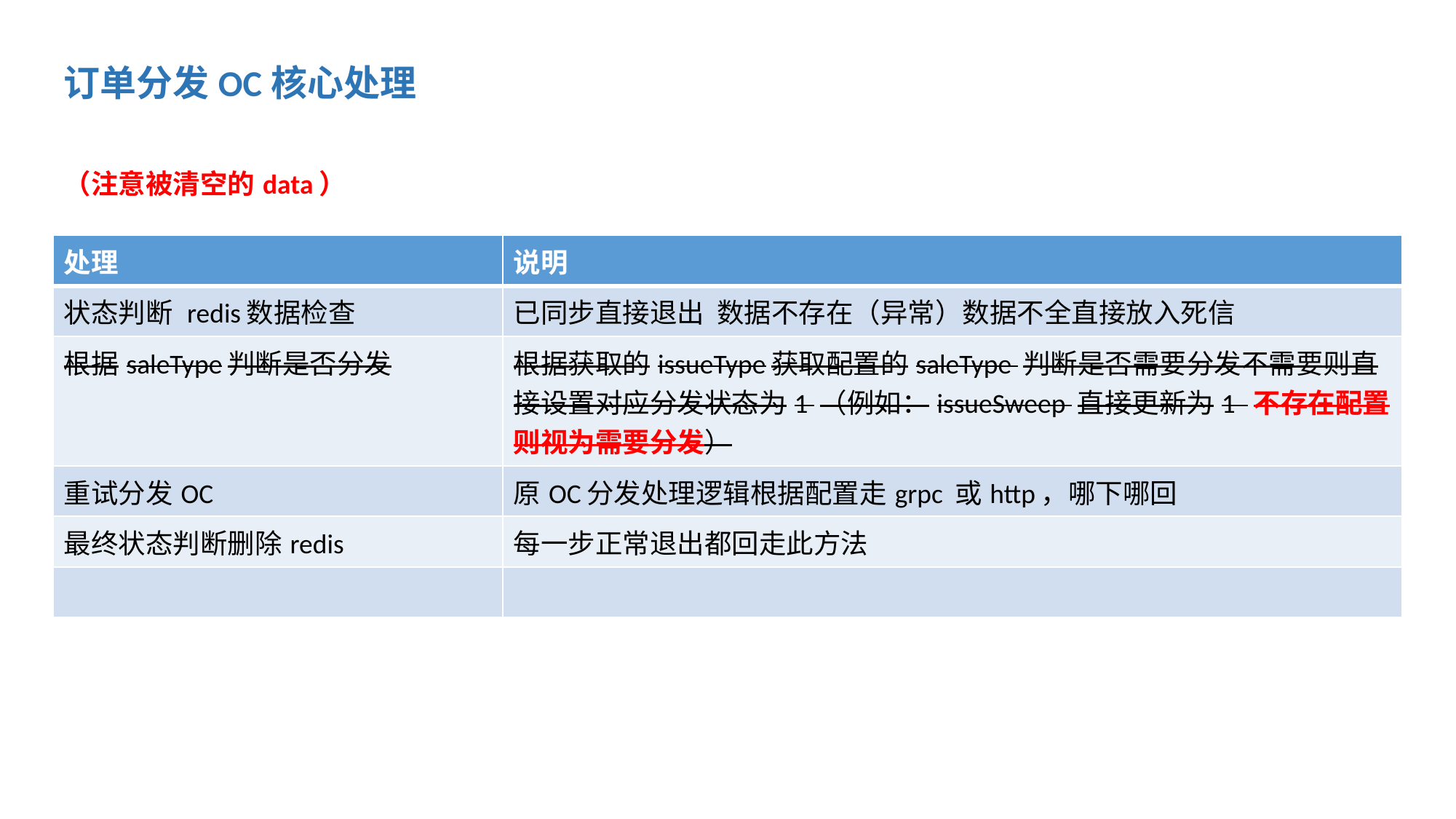

订单分发OC核心处理

（注意被清空的data）
| 处理 | 说明 |
| --- | --- |
| 状态判断 redis数据检查 | 已同步直接退出 数据不存在（异常）数据不全直接放入死信 |
| 根据saleType判断是否分发 | 根据获取的issueType获取配置的saleType 判断是否需要分发不需要则直接设置对应分发状态为1 （例如：issueSweep 直接更新为1 不存在配置则视为需要分发） |
| 重试分发OC | 原OC分发处理逻辑根据配置走grpc 或http，哪下哪回 |
| 最终状态判断删除redis | 每一步正常退出都回走此方法 |
|  |  |